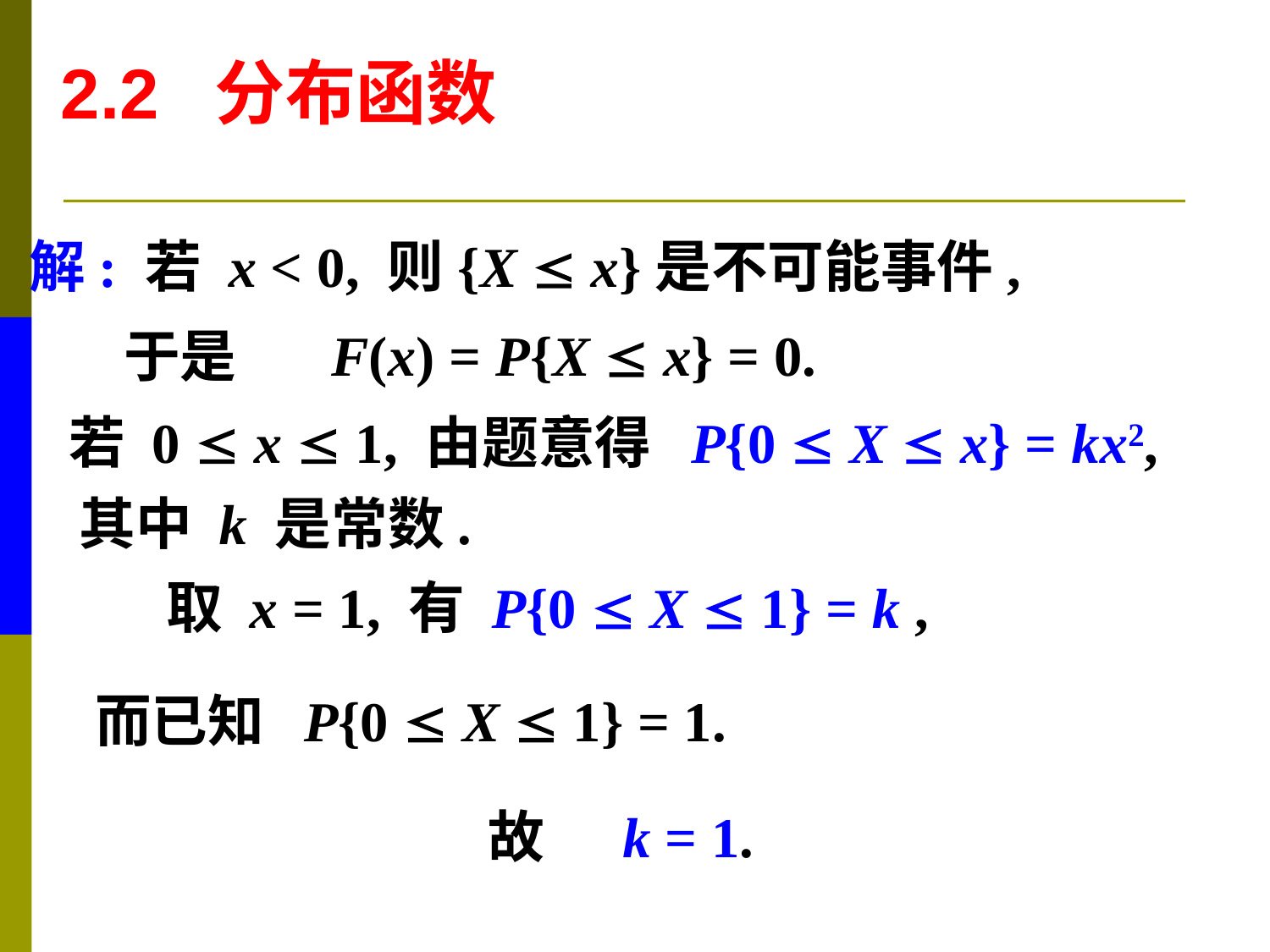

2.2  分布函数
解: 若 x < 0, 则{X ≤ x}是不可能事件,
F(x) = P{X ≤ x} = 0.
于是
若 0 ≤ x ≤ 1, 由题意得  P{0 ≤ X ≤ x} = kx2,
其中 k 是常数.
取 x = 1, 有 P{0 ≤ X ≤ 1} = k ,
而已知  P{0 ≤ X ≤ 1} = 1.
故     k = 1.